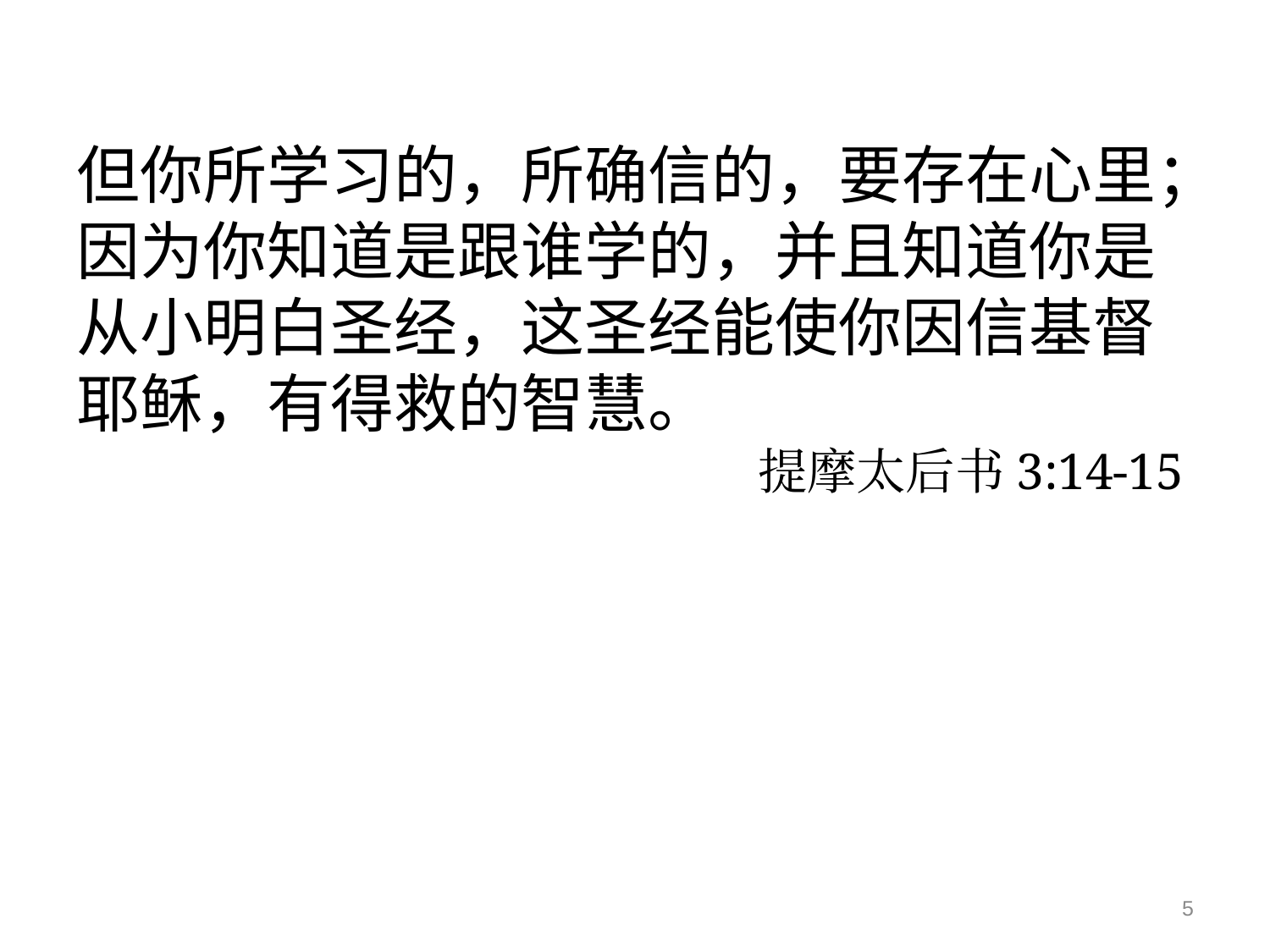

但你所学习的，所确信的，要存在心里；因为你知道是跟谁学的，并且知道你是从小明白圣经，这圣经能使你因信基督耶稣，有得救的智慧。
提摩太后书3:14-15
5